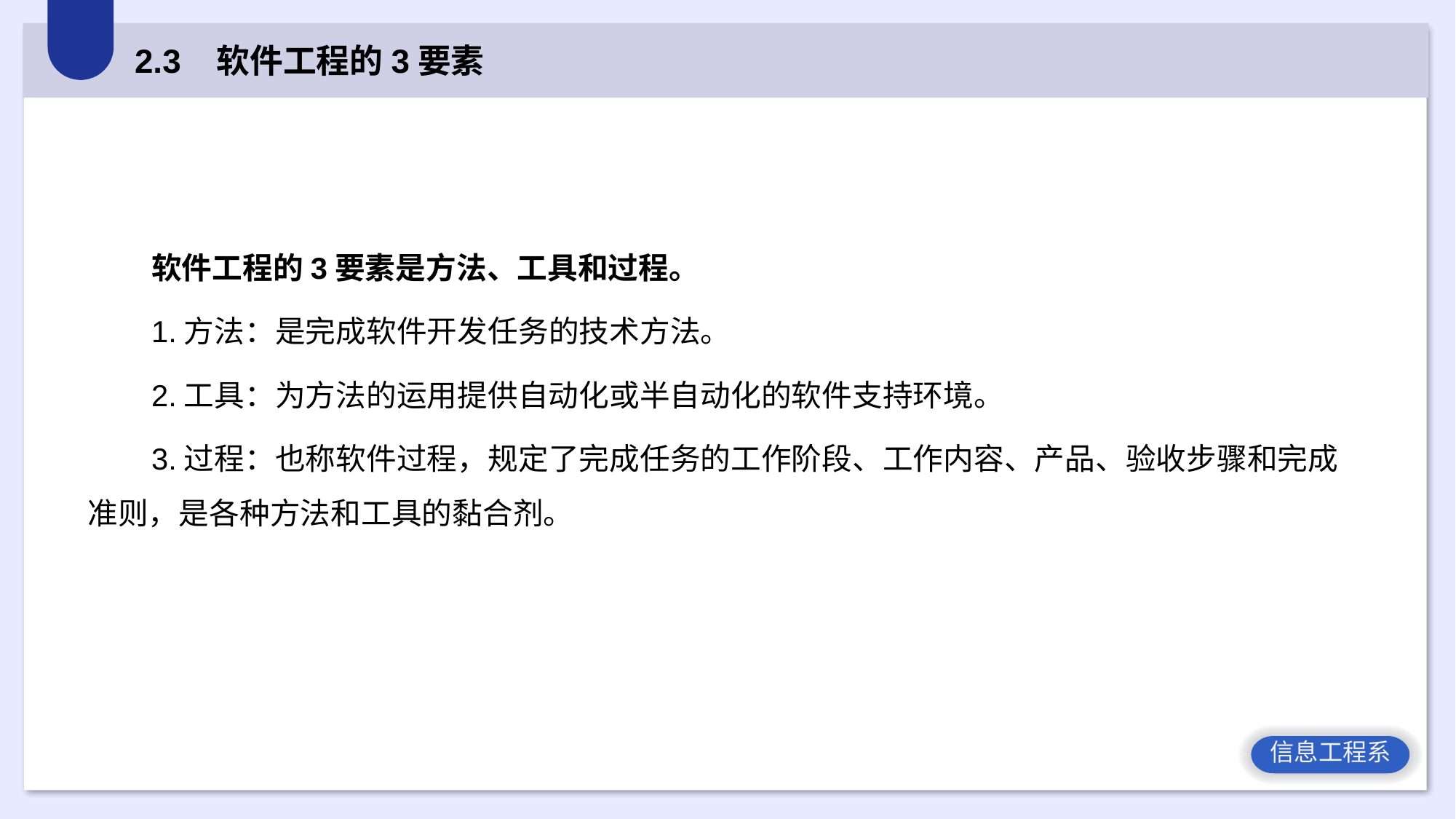

2.3   软件工程的3要素
软件工程的3要素是方法、工具和过程。
1.方法：是完成软件开发任务的技术方法。
2.工具：为方法的运用提供自动化或半自动化的软件支持环境。
3.过程：也称软件过程，规定了完成任务的工作阶段、工作内容、产品、验收步骤和完成准则，是各种方法和工具的黏合剂。